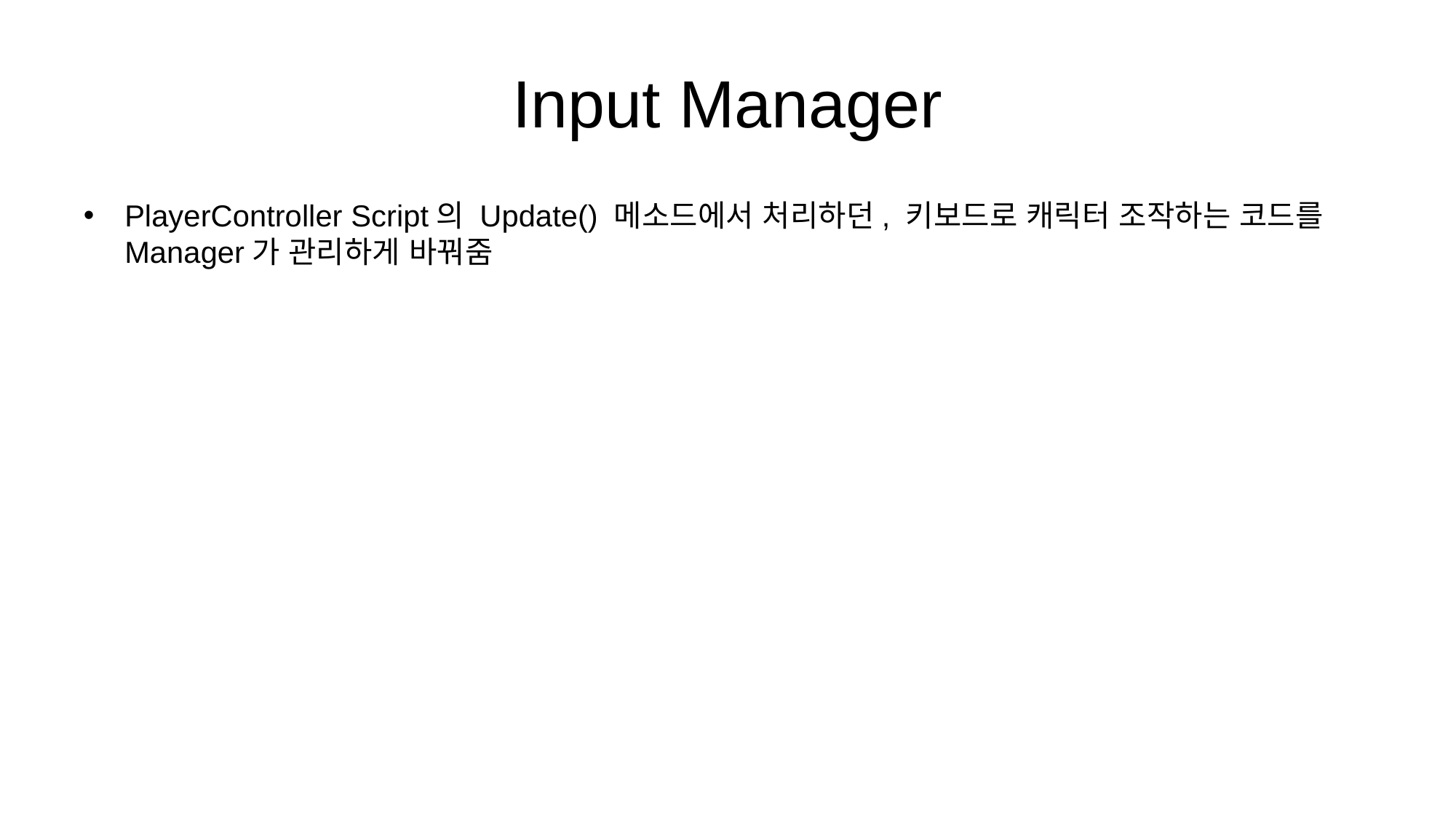

# Input Manager
PlayerController Script의 Update() 메소드에서 처리하던, 키보드로 캐릭터 조작하는 코드를 Manager가 관리하게 바꿔줌